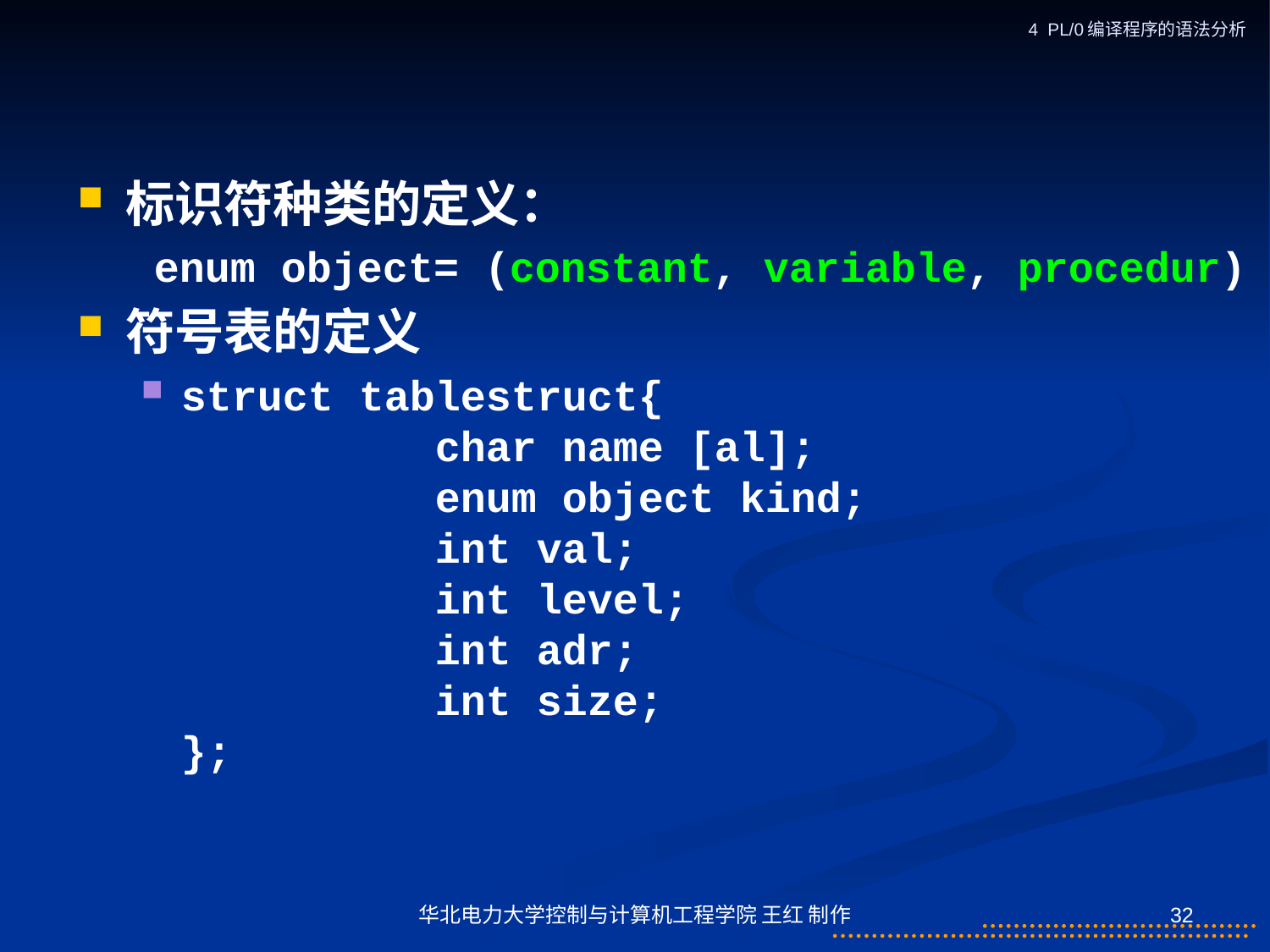

4  PL/0编译程序的语法分析
标识符种类的定义：
   enum object= (constant, variable, procedur)
符号表的定义
struct tablestruct{
		char name [al];
		enum object kind;
		int val;
		int level;
		int adr;
		int size;
};
华北电力大学控制与计算机工程学院 王红 制作
32